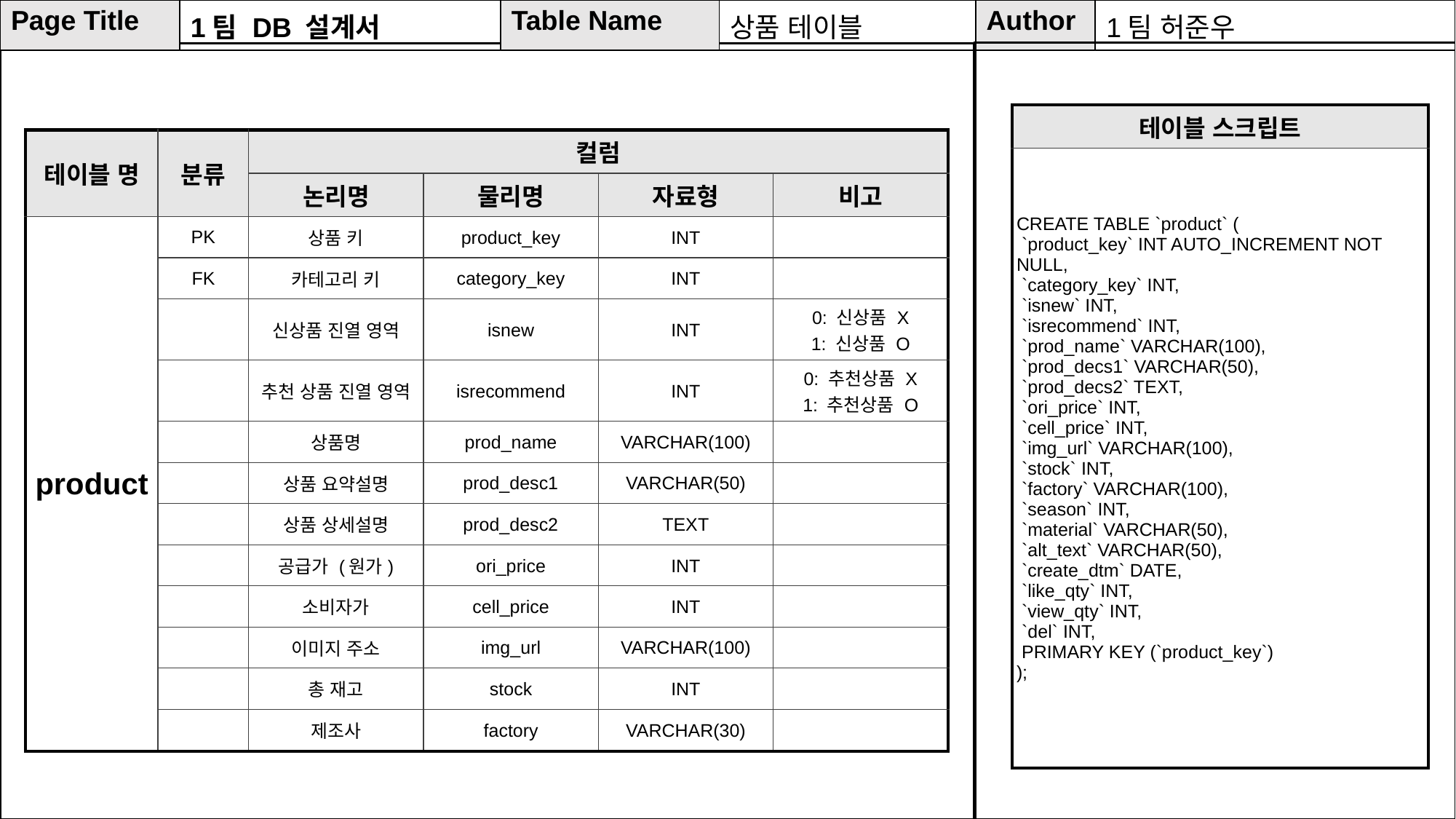

| Page Title | 1팀 DB 설계서 | Table Name | 상품 테이블 | Author | 1팀 허준우 |
| --- | --- | --- | --- | --- | --- |

| 테이블 스크립트 |
| --- |
| CREATE TABLE `product` ( `product\_key` INT AUTO\_INCREMENT NOT NULL, `category\_key` INT, `isnew` INT, `isrecommend` INT, `prod\_name` VARCHAR(100), `prod\_decs1` VARCHAR(50), `prod\_decs2` TEXT, `ori\_price` INT, `cell\_price` INT, `img\_url` VARCHAR(100), `stock` INT, `factory` VARCHAR(100), `season` INT, `material` VARCHAR(50), `alt\_text` VARCHAR(50), `create\_dtm` DATE, `like\_qty` INT, `view\_qty` INT, `del` INT, PRIMARY KEY (`product\_key`) ); |
| 테이블 명 | 분류 | 컬럼 |  |  |  |
| --- | --- | --- | --- | --- | --- |
|  |  | 논리명 | 물리명 | 자료형 | 비고 |
| product | PK | 상품 키 | product\_key | INT |  |
|  | FK | 카테고리 키 | category\_key | INT |  |
|  |  | 신상품 진열 영역 | isnew | INT | 0: 신상품 X 1: 신상품 O |
|  |  | 추천 상품 진열 영역 | isrecommend | INT | 0: 추천상품 X 1: 추천상품 O |
|  |  | 상품명 | prod\_name | VARCHAR(100) |  |
|  |  | 상품 요약설명 | prod\_desc1 | VARCHAR(50) |  |
|  |  | 상품 상세설명 | prod\_desc2 | TEXT |  |
|  |  | 공급가 (원가) | ori\_price | INT |  |
|  |  | 소비자가 | cell\_price | INT |  |
|  |  | 이미지 주소 | img\_url | VARCHAR(100) |  |
|  |  | 총 재고 | stock | INT |  |
|  |  | 제조사 | factory | VARCHAR(30) |  |